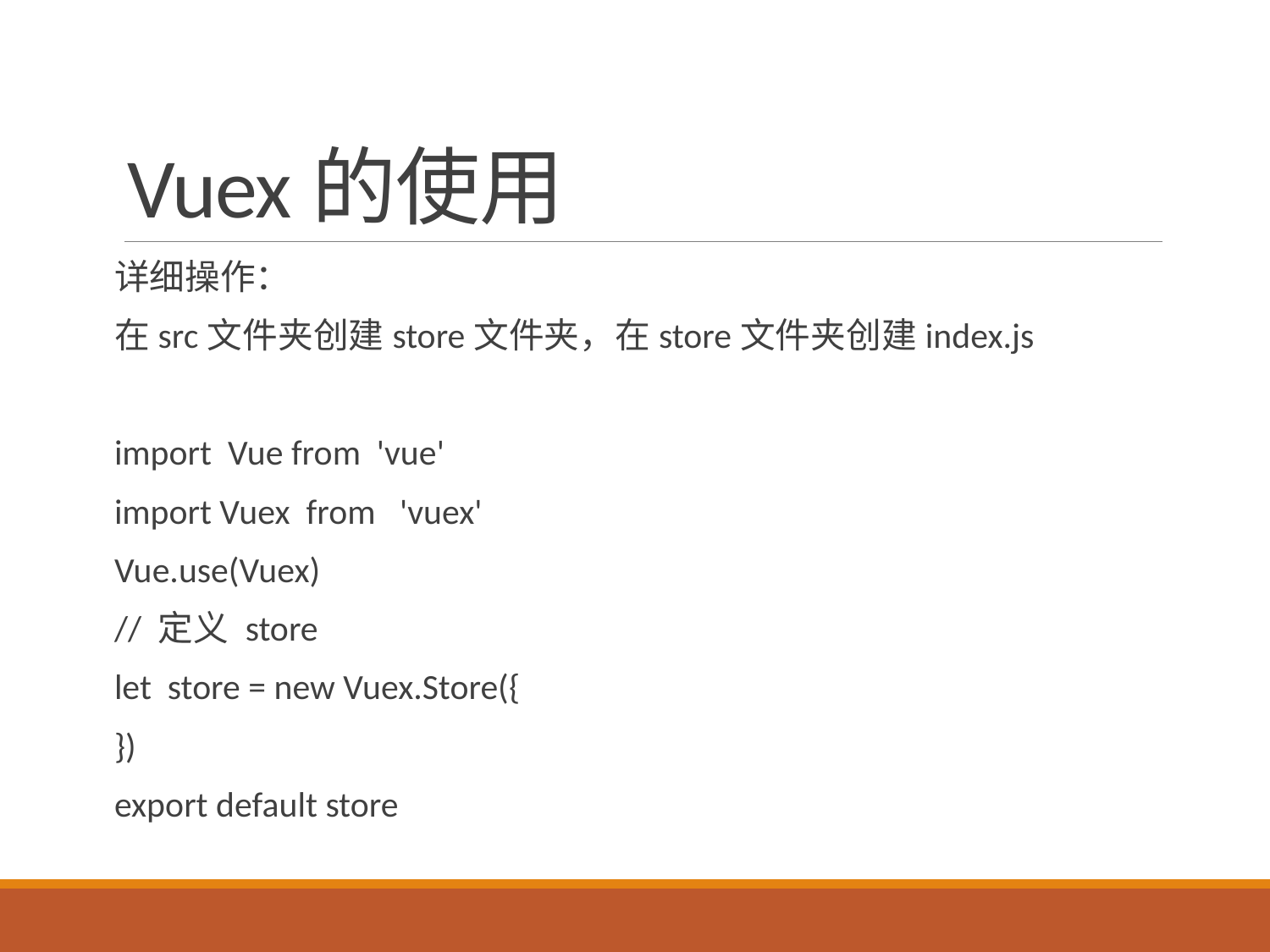

# Vuex的使用
详细操作：
在src文件夹创建store文件夹，在store文件夹创建index.js

import  Vue from  'vue'
import Vuex  from   'vuex'
Vue.use(Vuex)
// 定义 store
let  store = new Vuex.Store({
})
export default store